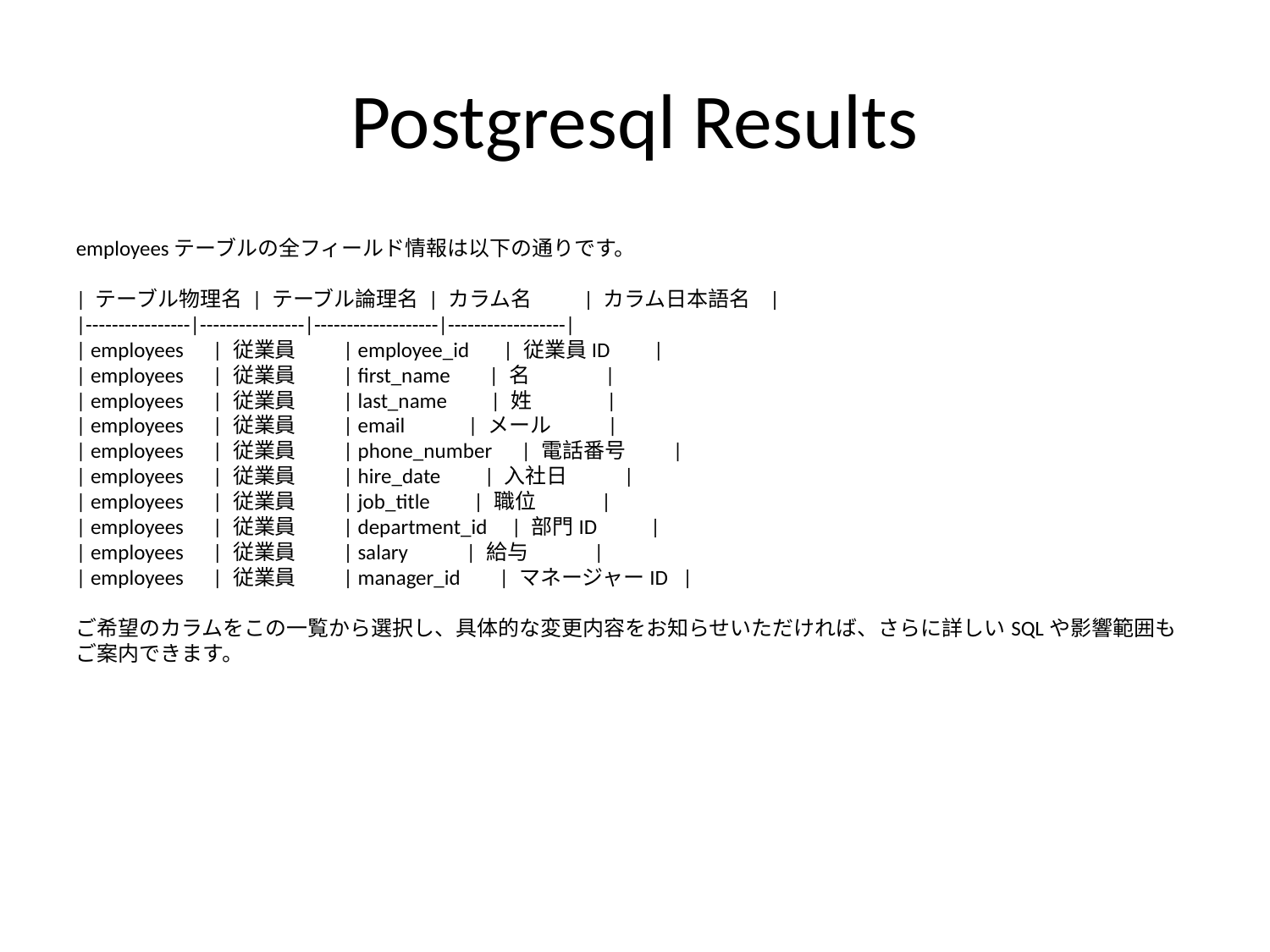

# Postgresql Results

employeesテーブルの全フィールド情報は以下の通りです。
| テーブル物理名 | テーブル論理名 | カラム名          | カラム日本語名   |
|----------------|----------------|-------------------|------------------|
| employees      | 従業員         | employee_id       | 従業員ID         |
| employees      | 従業員         | first_name        | 名               |
| employees      | 従業員         | last_name         | 姓               |
| employees      | 従業員         | email             | メール           |
| employees      | 従業員         | phone_number      | 電話番号         |
| employees      | 従業員         | hire_date         | 入社日           |
| employees      | 従業員         | job_title         | 職位             |
| employees      | 従業員         | department_id     | 部門ID           |
| employees      | 従業員         | salary            | 給与             |
| employees      | 従業員         | manager_id        | マネージャーID   |
ご希望のカラムをこの一覧から選択し、具体的な変更内容をお知らせいただければ、さらに詳しいSQLや影響範囲もご案内できます。